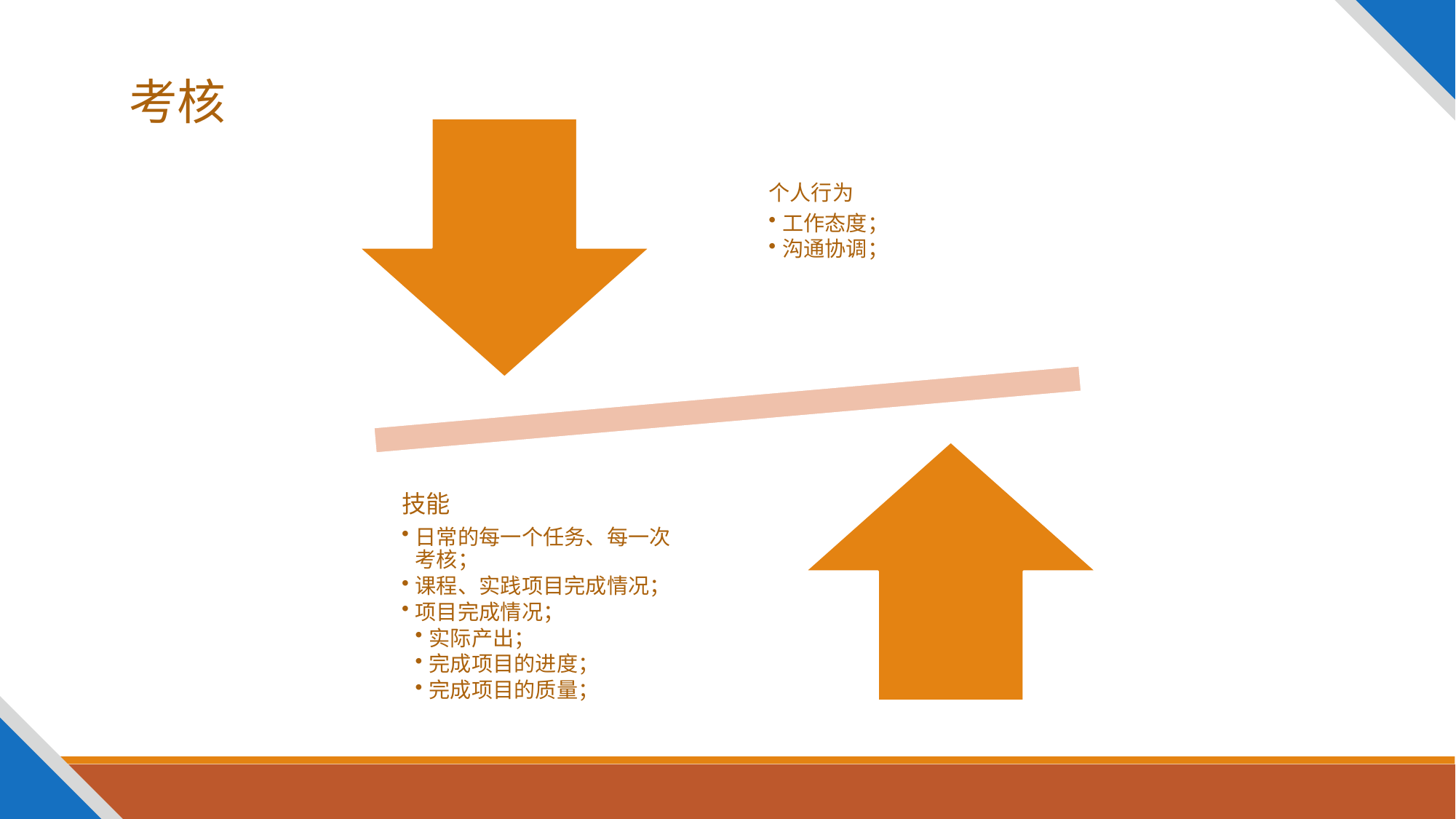

考核
个人行为
工作态度；
沟通协调；
技能
日常的每一个任务、每一次考核；
课程、实践项目完成情况；
项目完成情况；
实际产出；
完成项目的进度；
完成项目的质量；